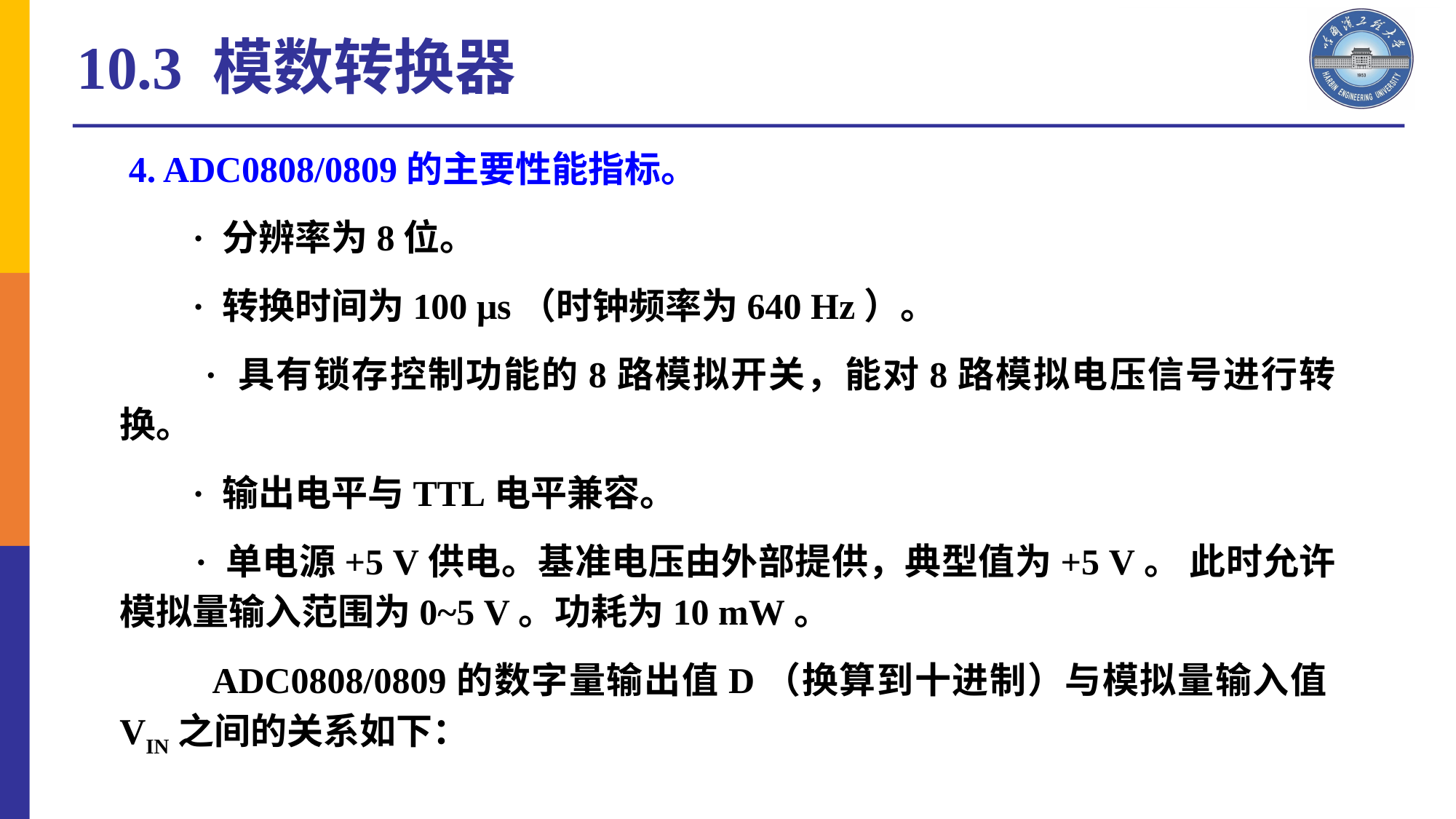

10.3 模数转换器
 4. ADC0808/0809的主要性能指标。
        · 分辨率为8位。
        · 转换时间为100 μs（时钟频率为640 Hz）。
        · 具有锁存控制功能的8路模拟开关，能对8路模拟电压信号进行转换。
        · 输出电平与TTL电平兼容。
        · 单电源+5 V供电。基准电压由外部提供，典型值为+5 V。 此时允许模拟量输入范围为0~5 V。功耗为10 mW。
         ADC0808/0809的数字量输出值D（换算到十进制）与模拟量输入值VIN之间的关系如下：